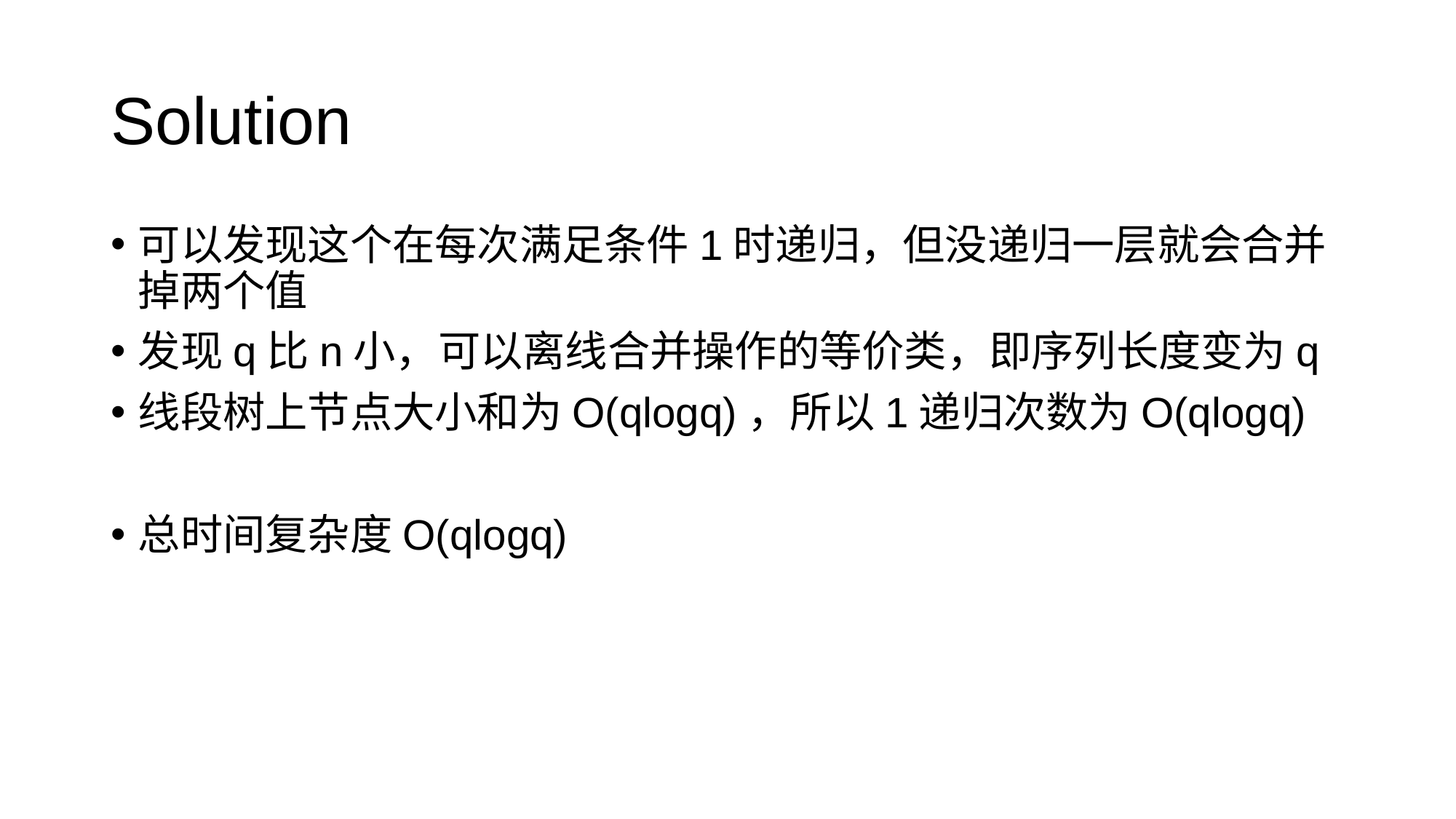

# Solution
可以发现这个在每次满足条件1时递归，但没递归一层就会合并掉两个值
发现q比n小，可以离线合并操作的等价类，即序列长度变为q
线段树上节点大小和为O(qlogq)，所以1递归次数为O(qlogq)

总时间复杂度O(qlogq)